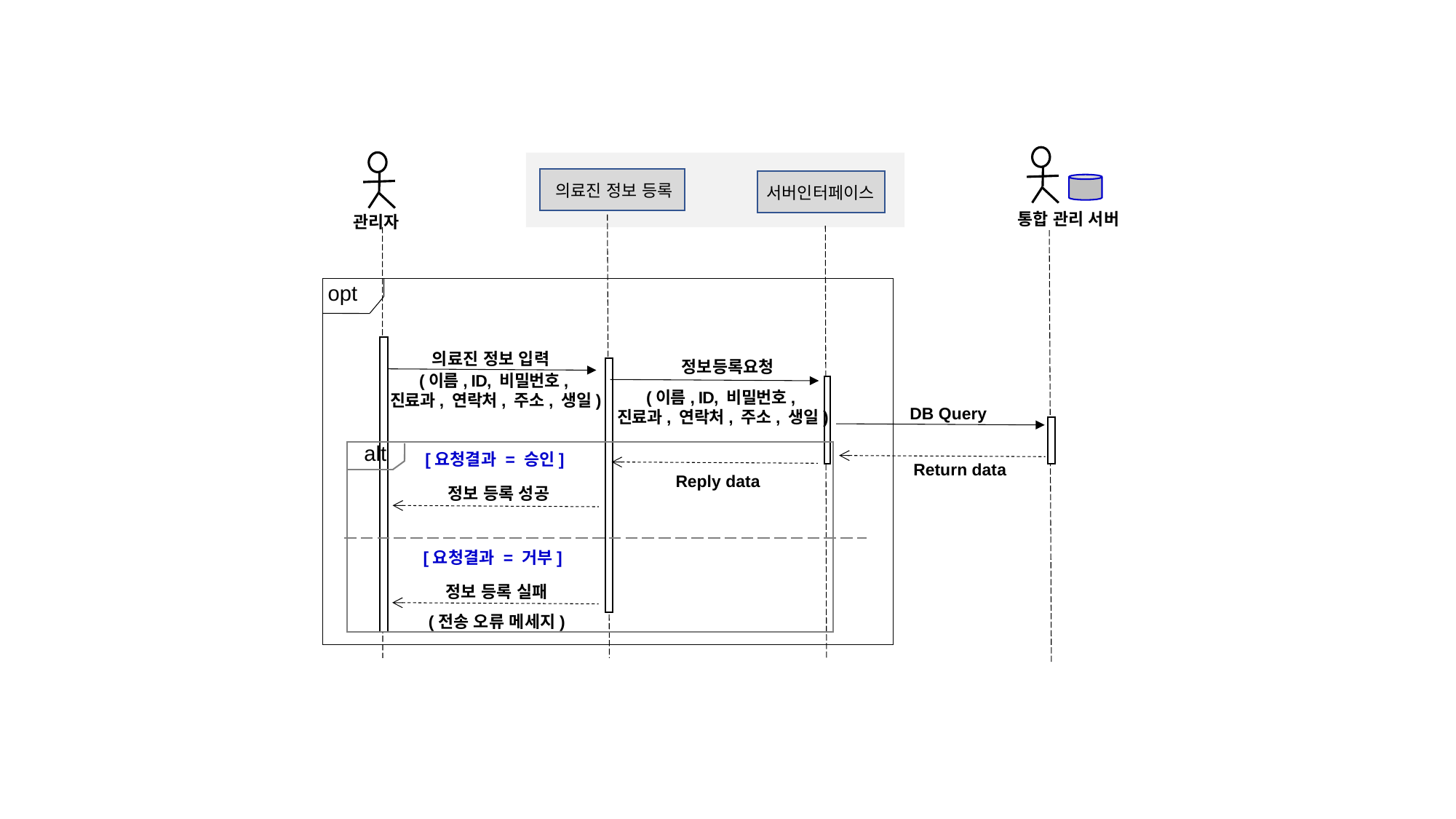

의료진 정보 등록
서버인터페이스
통합 관리 서버
관리자
opt

  의료진 정보 입력
정보등록요청

(이름, ID, 비밀번호,
진료과, 연락처, 주소, 생일)

(이름, ID, 비밀번호,
진료과, 연락처, 주소, 생일)
DB Query

alt

[요청결과 = 승인]
Return data
Reply data
정보 등록 성공

[요청결과 = 거부]
정보 등록 실패
(전송 오류 메세지)